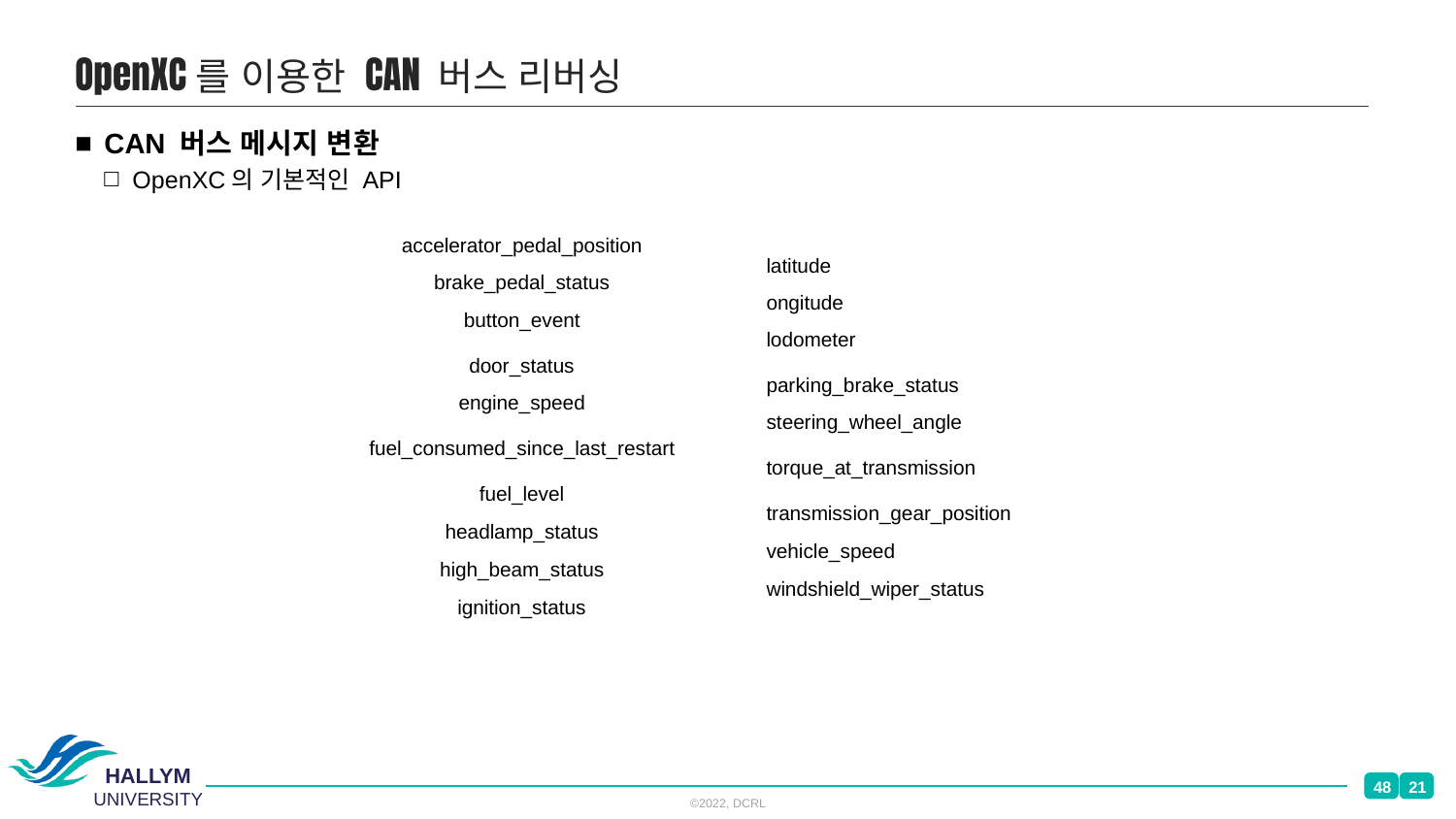

# OpenXC를 이용한 CAN 버스 리버싱
CAN 버스 메시지 변환
OpenXC의 기본적인 API

| accelerator\_pedal\_position |
| --- |
| brake\_pedal\_status |
| button\_event |
| door\_status |
| engine\_speed |
| fuel\_consumed\_since\_last\_restart |
| fuel\_level |
| headlamp\_status |
| high\_beam\_status |
| ignition\_status |
| latitude |
| --- |
| ongitude |
| lodometer |
| parking\_brake\_status |
| steering\_wheel\_angle |
| torque\_at\_transmission |
| transmission\_gear\_position |
| vehicle\_speed |
| windshield\_wiper\_status |